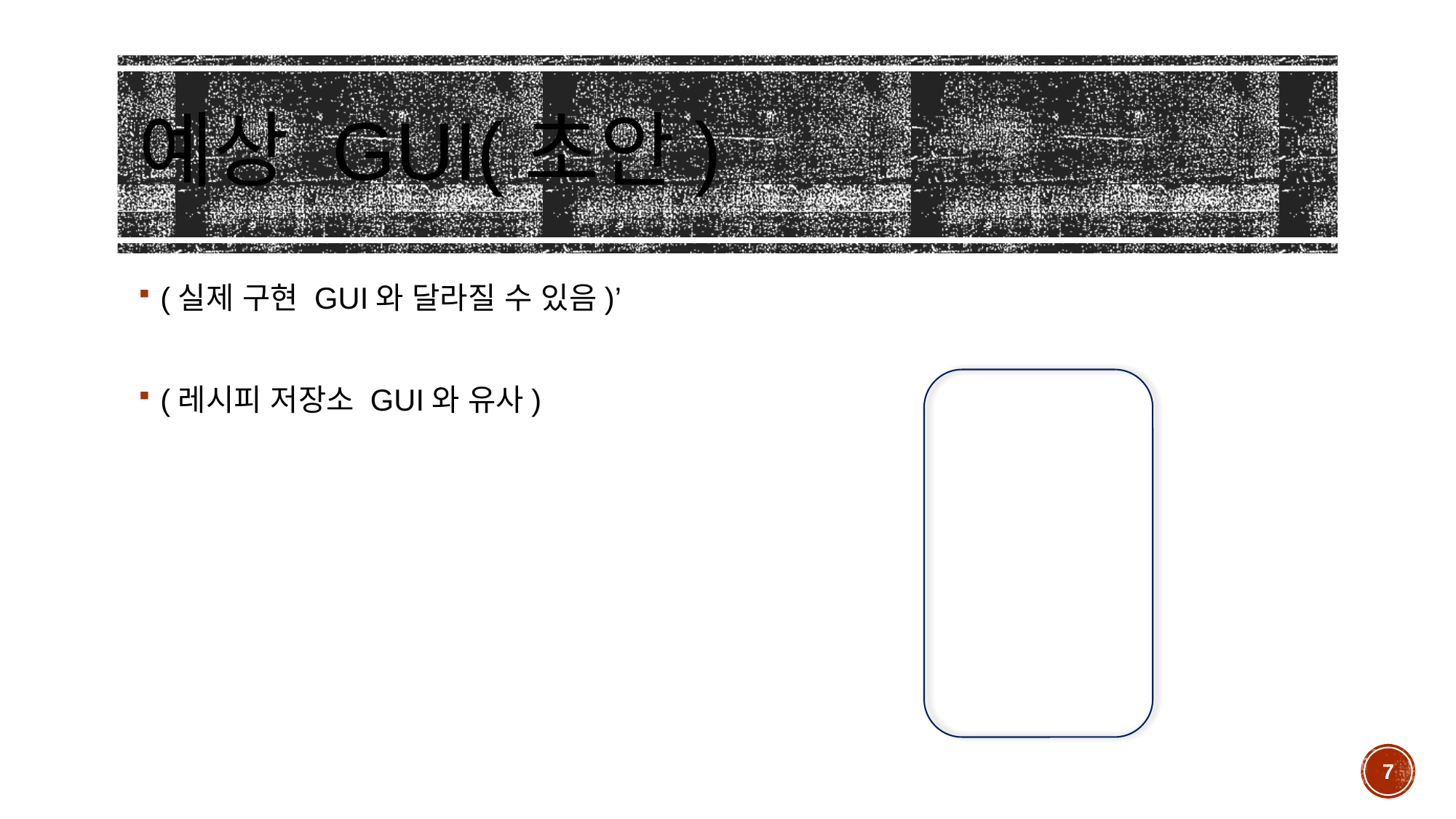

# 예상 GUI(초안)

(실제 구현 GUI와 달라질 수 있음)’

(레시피 저장소 GUI와 유사)

7